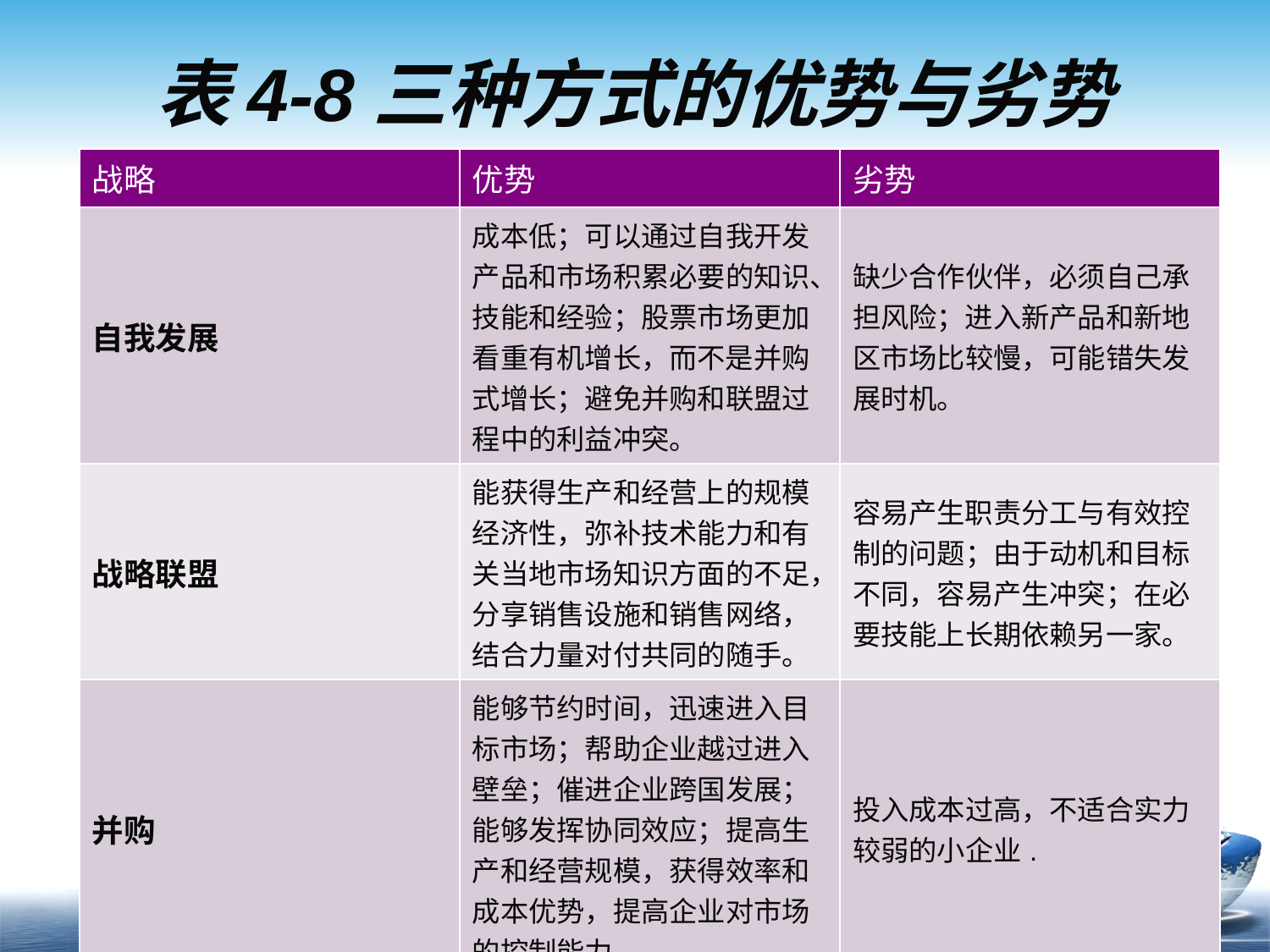

# 表4-8三种方式的优势与劣势
| 战略 | 优势 | 劣势 |
| --- | --- | --- |
| 自我发展 | 成本低；可以通过自我开发产品和市场积累必要的知识、技能和经验；股票市场更加看重有机增长，而不是并购式增长；避免并购和联盟过程中的利益冲突。 | 缺少合作伙伴，必须自己承担风险；进入新产品和新地区市场比较慢，可能错失发展时机。 |
| 战略联盟 | 能获得生产和经营上的规模经济性，弥补技术能力和有关当地市场知识方面的不足，分享销售设施和销售网络，结合力量对付共同的随手。 | 容易产生职责分工与有效控制的问题；由于动机和目标不同，容易产生冲突；在必要技能上长期依赖另一家。 |
| 并购 | 能够节约时间，迅速进入目标市场；帮助企业越过进入壁垒；催进企业跨国发展；能够发挥协同效应；提高生产和经营规模，获得效率和成本优势，提高企业对市场的控制能力。 | 投入成本过高，不适合实力较弱的小企业. |
|  |  |  |